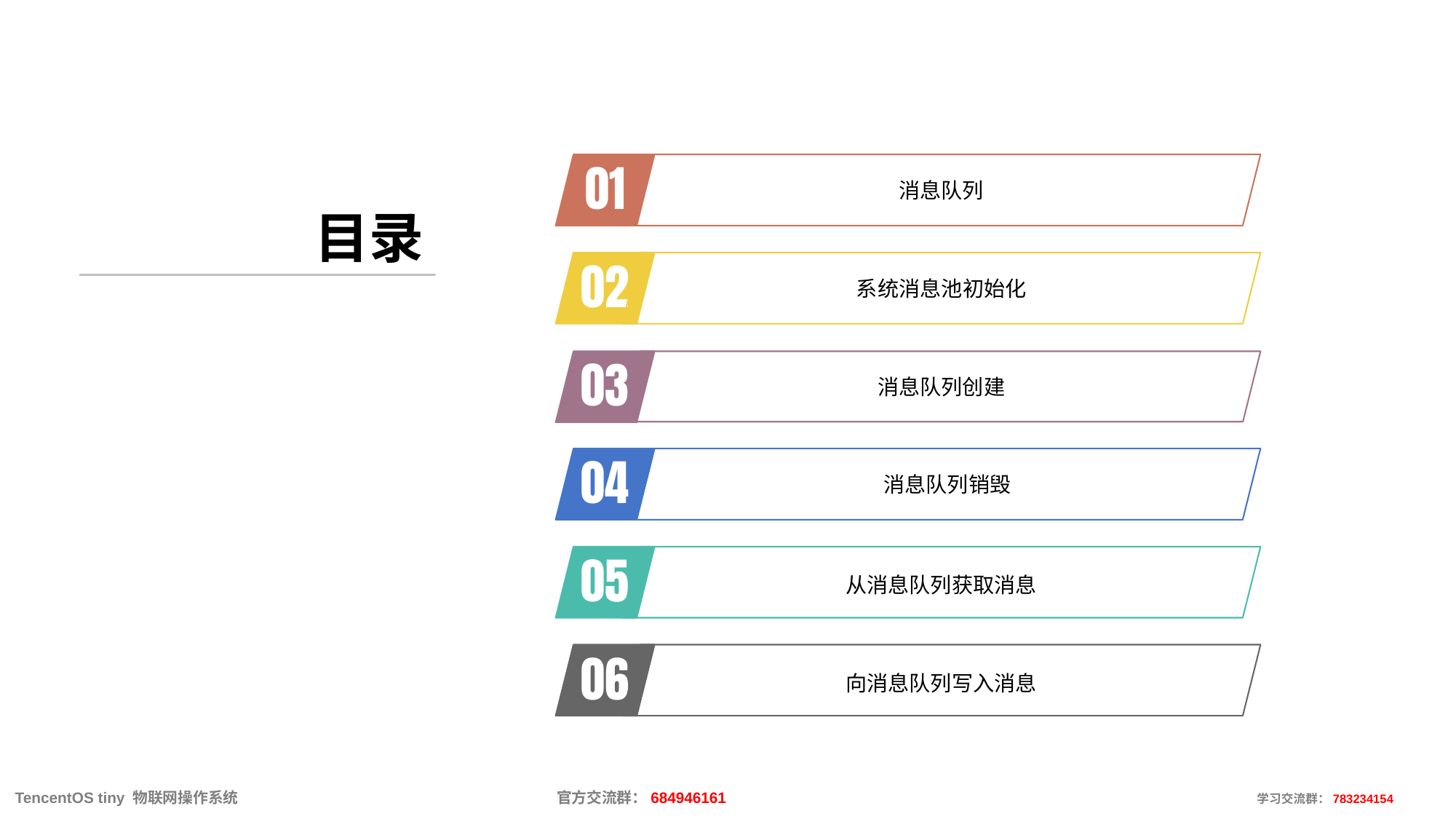

目录
01
消息队列
02
系统消息池初始化
消息队列创建
03
04
消息队列销毁
05
从消息队列获取消息
06
向消息队列写入消息
 TencentOS tiny 物联网操作系统			官方交流群：684946161					          学习交流群：783234154